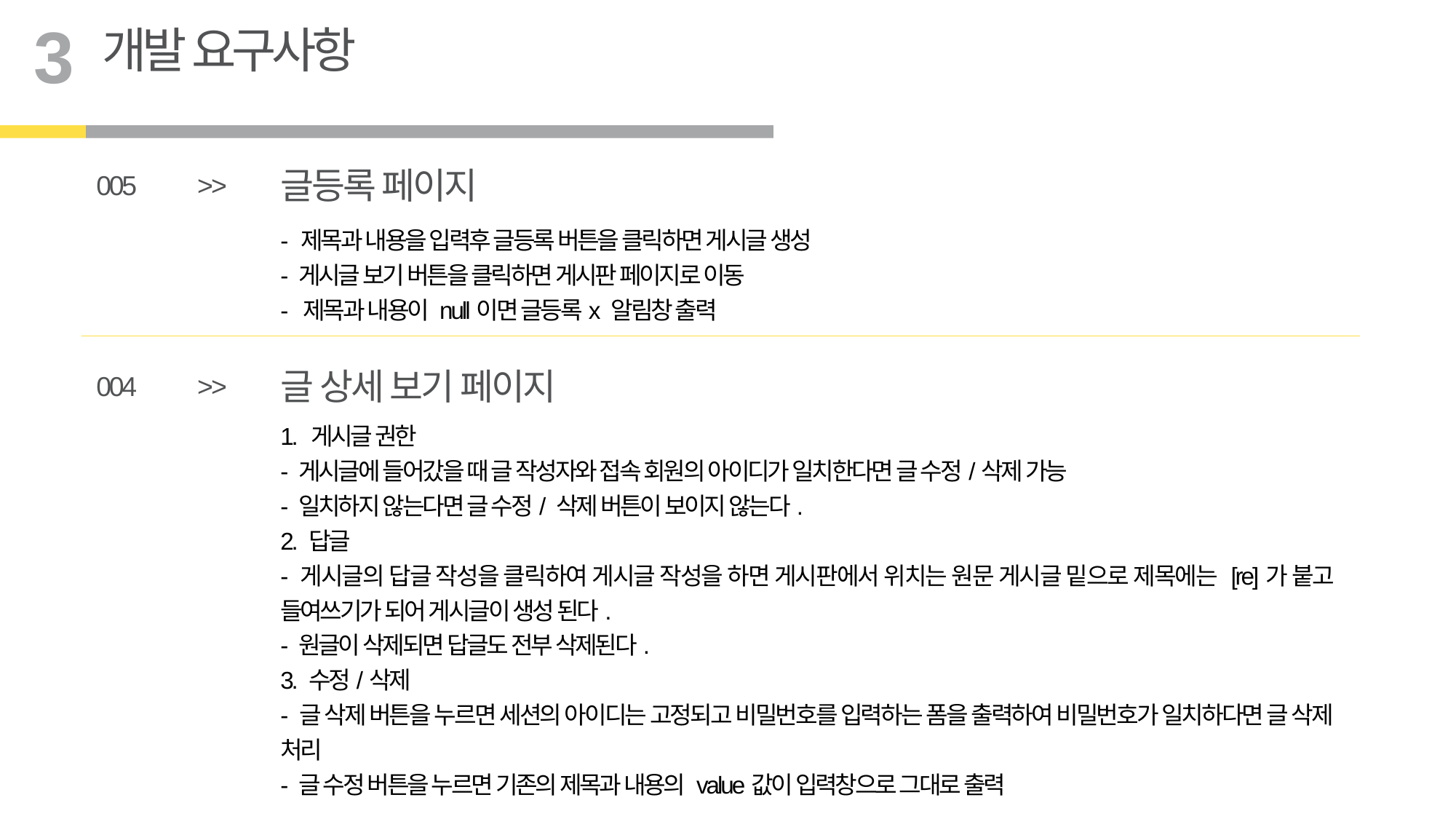

3
개발 요구사항

글등록 페이지
005
>>
- 제목과 내용을 입력후 글등록 버튼을 클릭하면 게시글 생성
- 게시글 보기 버튼을 클릭하면 게시판 페이지로 이동
-  제목과 내용이 null이면 글등록x 알림창 출력
글 상세 보기 페이지
004
>>
1. 게시글 권한
- 게시글에 들어갔을 때 글 작성자와 접속 회원의 아이디가 일치한다면 글 수정/삭제 가능
- 일치하지 않는다면 글 수정/ 삭제 버튼이 보이지 않는다.
2. 답글
- 게시글의 답글 작성을 클릭하여 게시글 작성을 하면 게시판에서 위치는 원문 게시글 밑으로 제목에는 [re]가 붙고 들여쓰기가 되어 게시글이 생성 된다.
- 원글이 삭제되면 답글도 전부 삭제된다.
3. 수정/삭제
- 글 삭제 버튼을 누르면 세션의 아이디는 고정되고 비밀번호를 입력하는 폼을 출력하여 비밀번호가 일치하다면 글 삭제 처리
- 글 수정 버튼을 누르면 기존의 제목과 내용의 value값이 입력창으로 그대로 출력